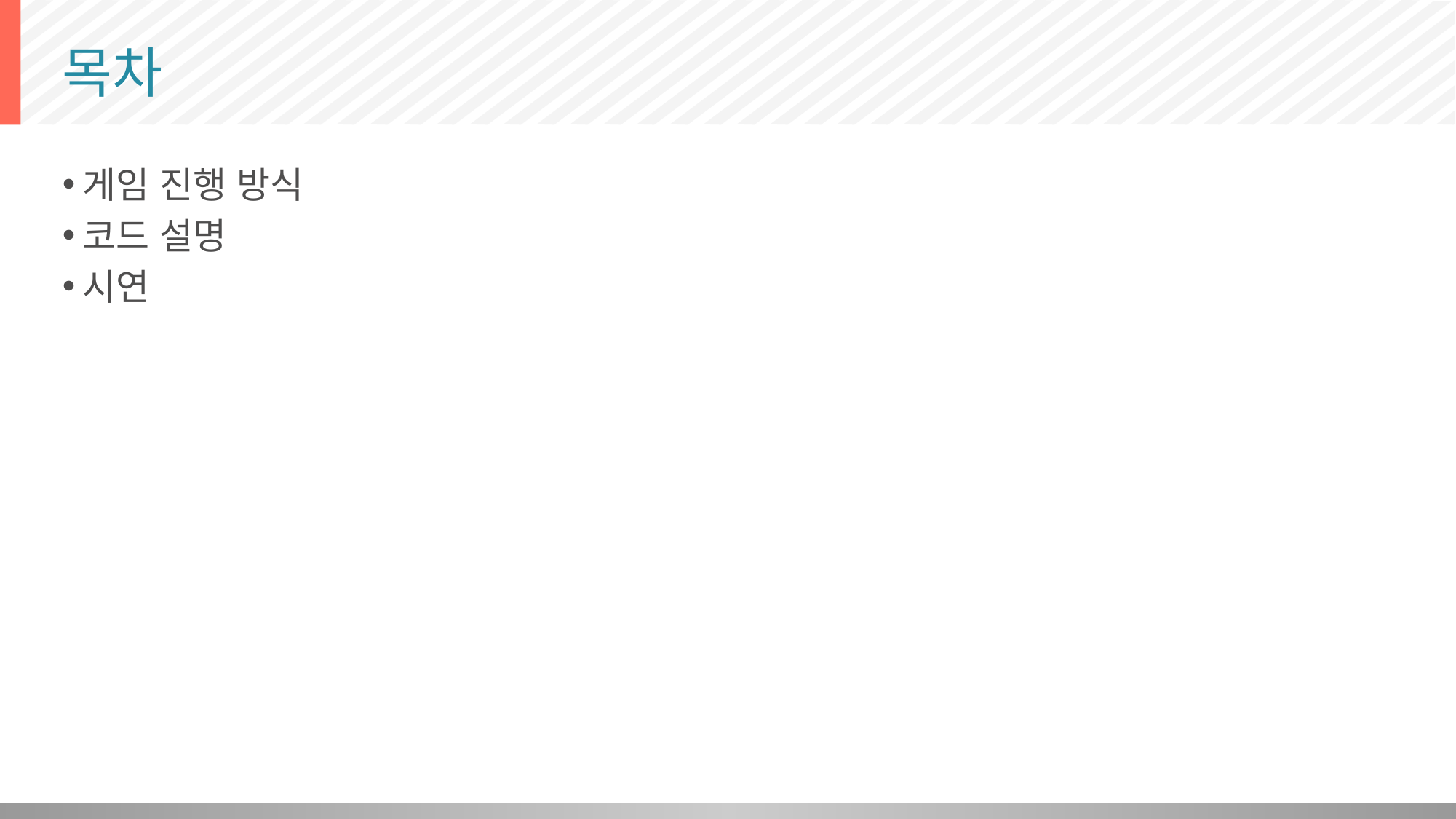

# 목차
게임 진행 방식
코드 설명
시연